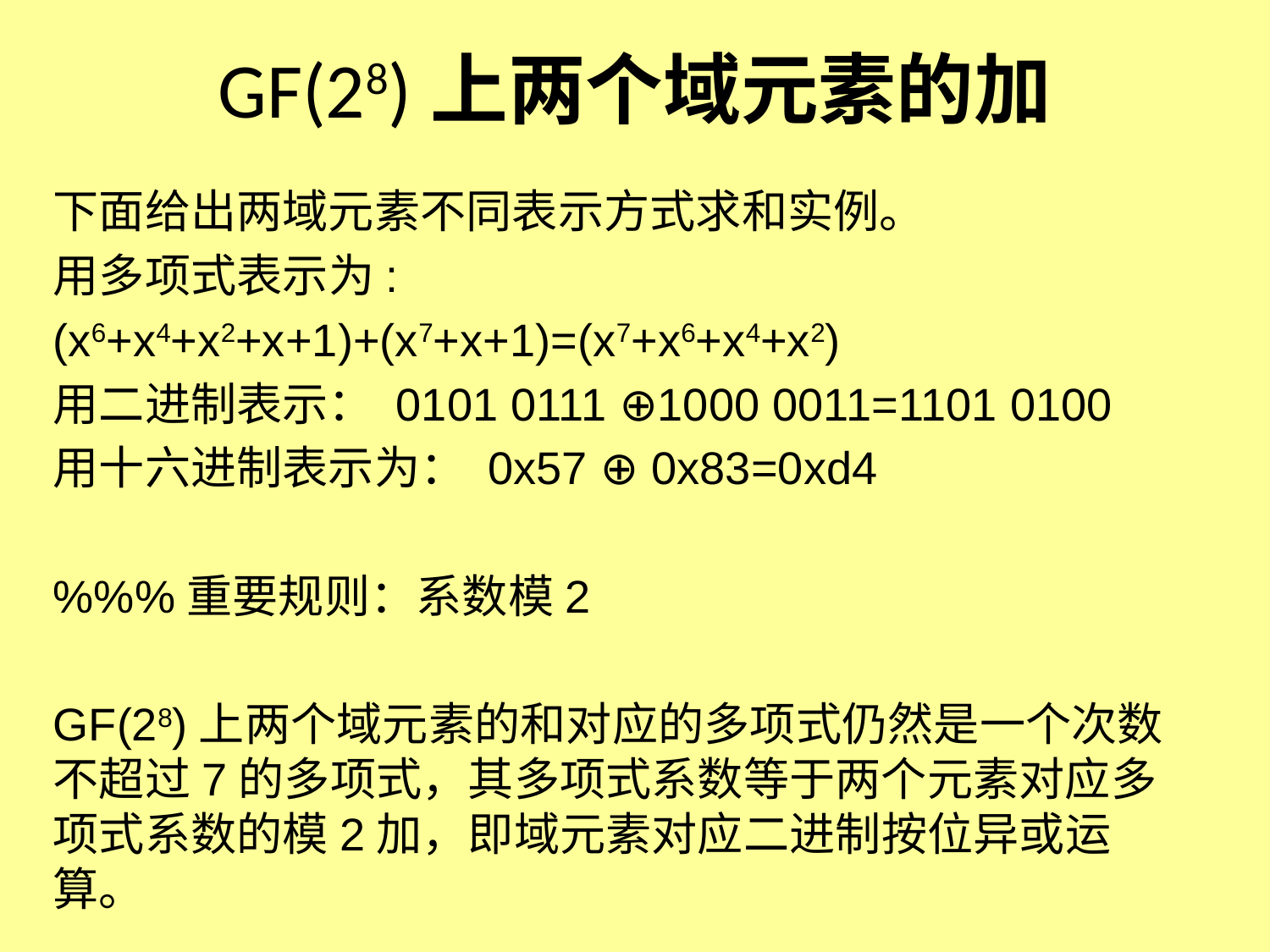

# GF(28)上两个域元素的加
下面给出两域元素不同表示方式求和实例。
用多项式表示为:
(x6+x4+x2+x+1)+(x7+x+1)=(x7+x6+x4+x2)
用二进制表示： 0101 0111 ⊕1000 0011=1101 0100
用十六进制表示为： 0x57 ⊕ 0x83=0xd4

%%%重要规则：系数模2

GF(28)上两个域元素的和对应的多项式仍然是一个次数不超过7的多项式，其多项式系数等于两个元素对应多项式系数的模2加，即域元素对应二进制按位异或运算。